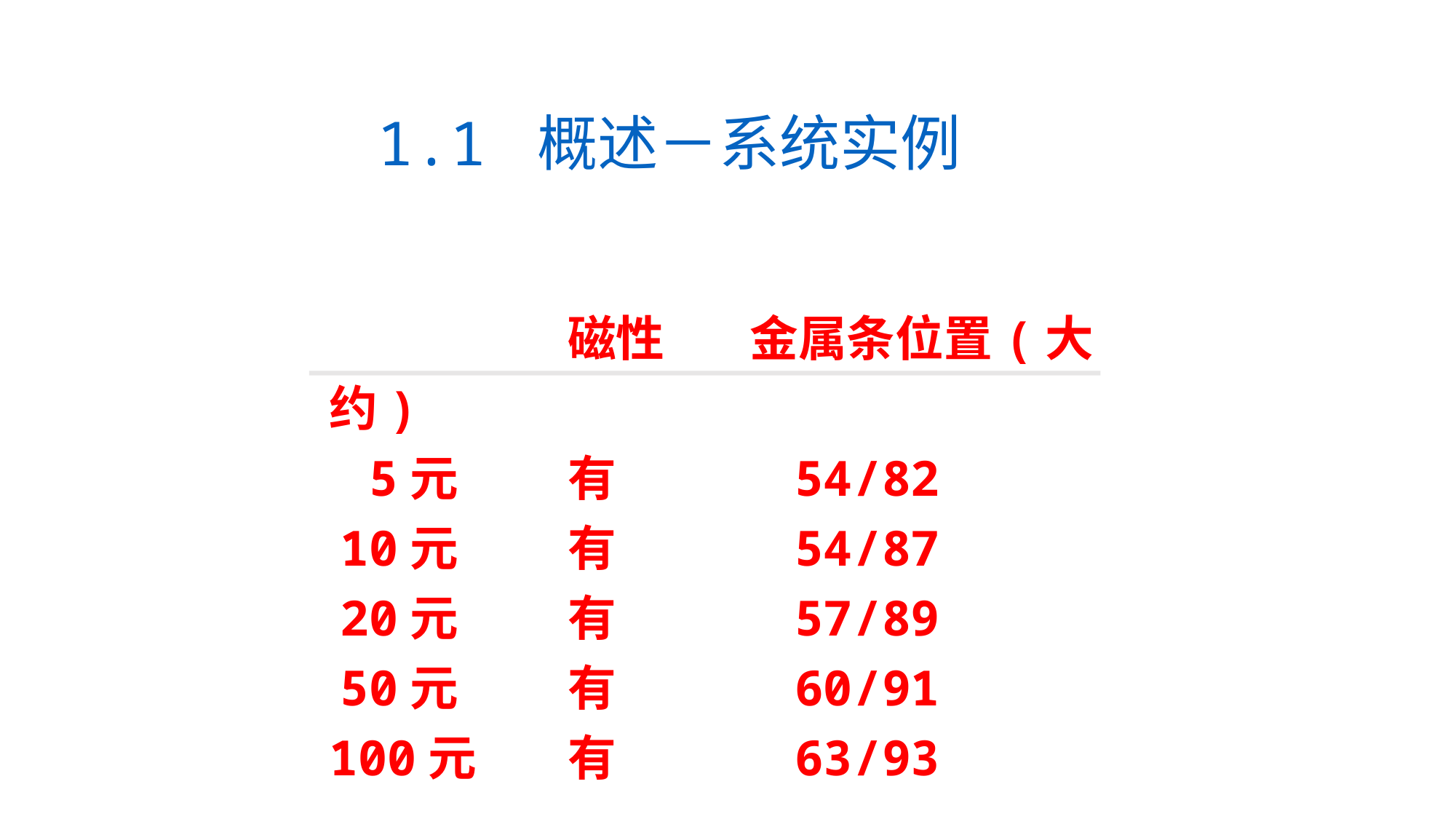

1.1 概述－系统实例
		磁性	金属条位置(大约)
	5元	有	   54/82
	10元	有	   54/87
	20元	有	   57/89
	50元	有	   60/91
	100元	有	   63/93

15